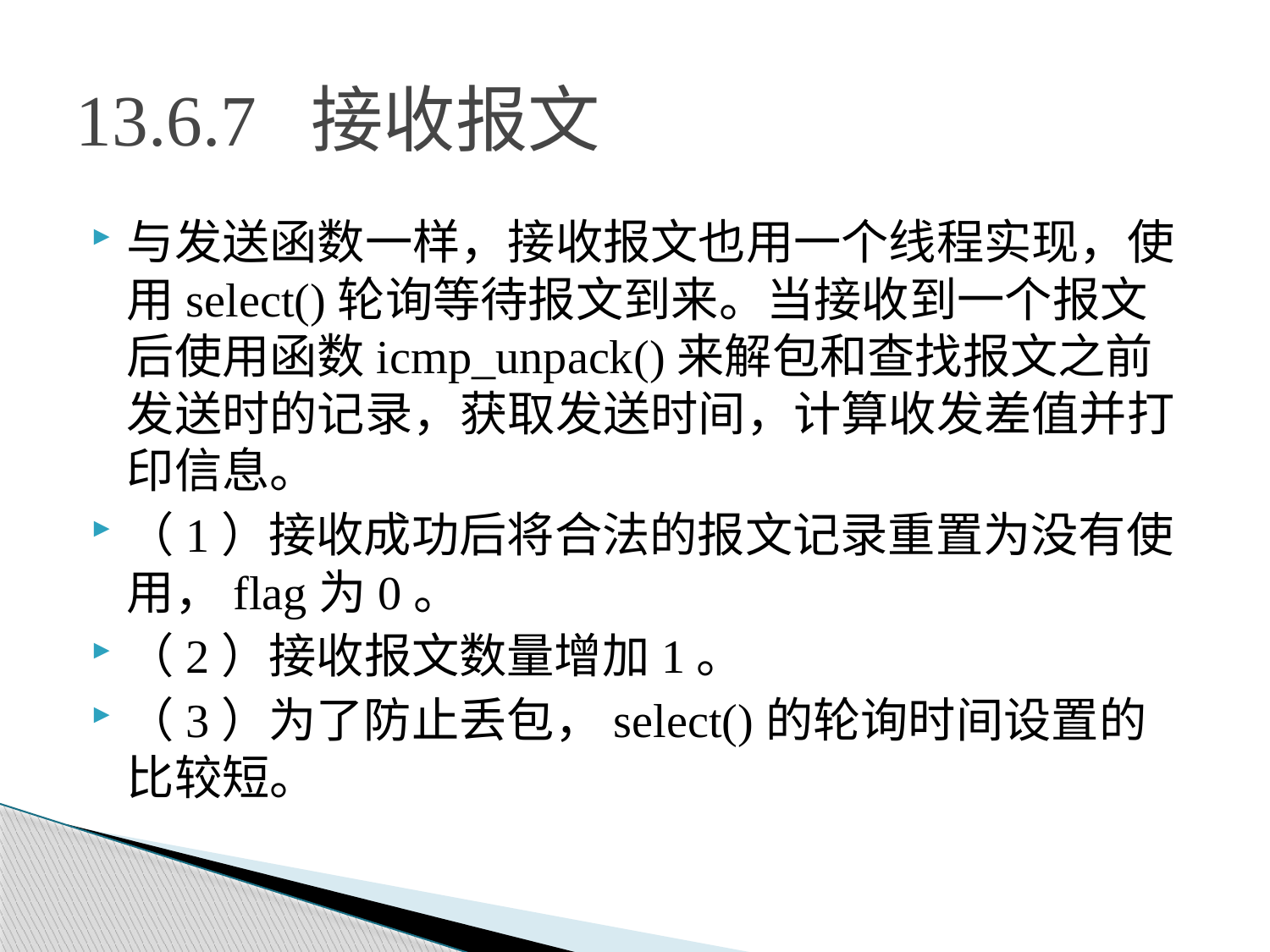

# 13.6.7  接收报文
与发送函数一样，接收报文也用一个线程实现，使用select()轮询等待报文到来。当接收到一个报文后使用函数icmp_unpack()来解包和查找报文之前发送时的记录，获取发送时间，计算收发差值并打印信息。
（1）接收成功后将合法的报文记录重置为没有使用，flag为0。
（2）接收报文数量增加1。
（3）为了防止丢包，select()的轮询时间设置的比较短。